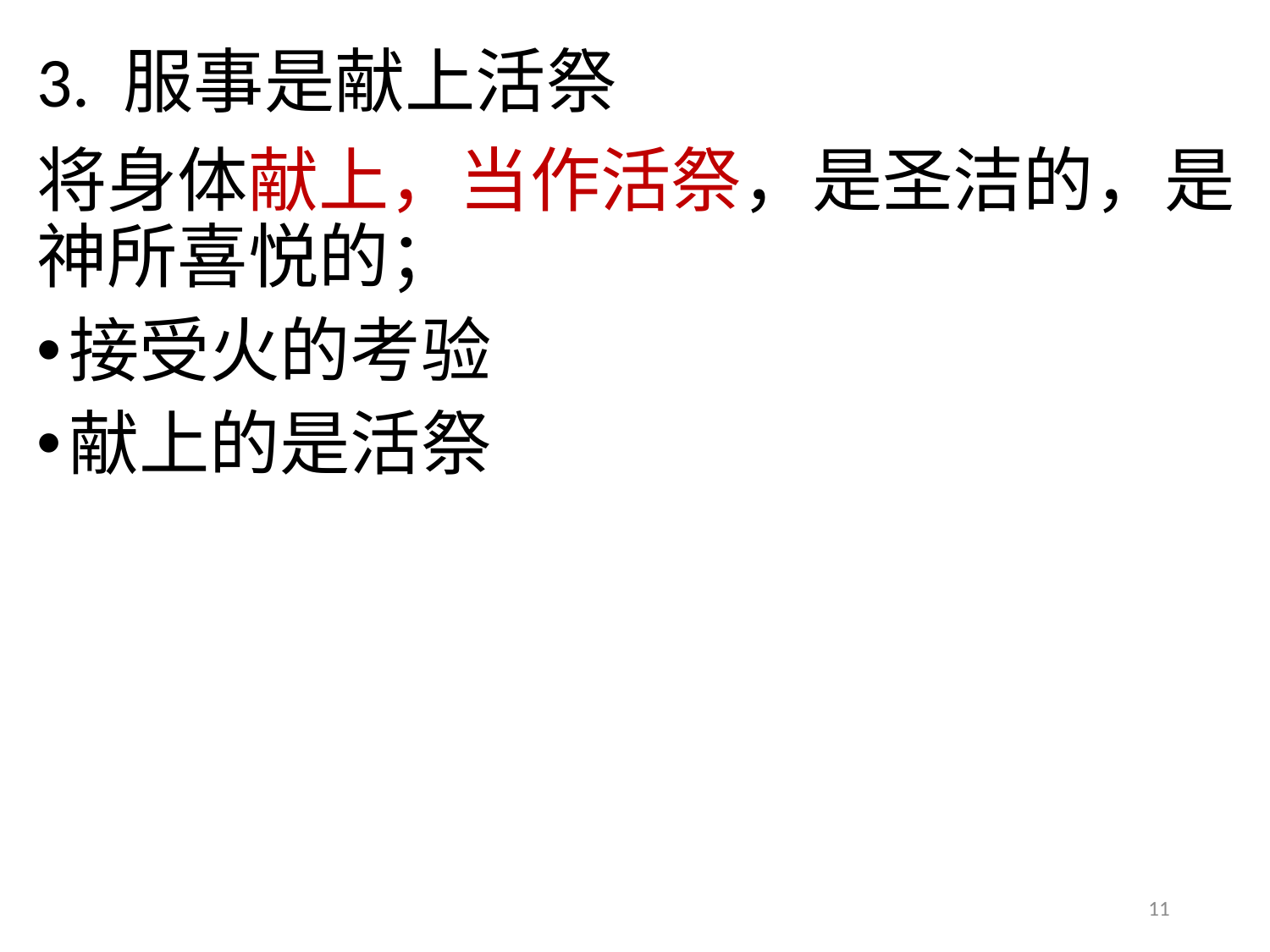

# 3. 服事是献上活祭
将身体献上，当作活祭，是圣洁的，是神所喜悦的；
接受火的考验
献上的是活祭

11